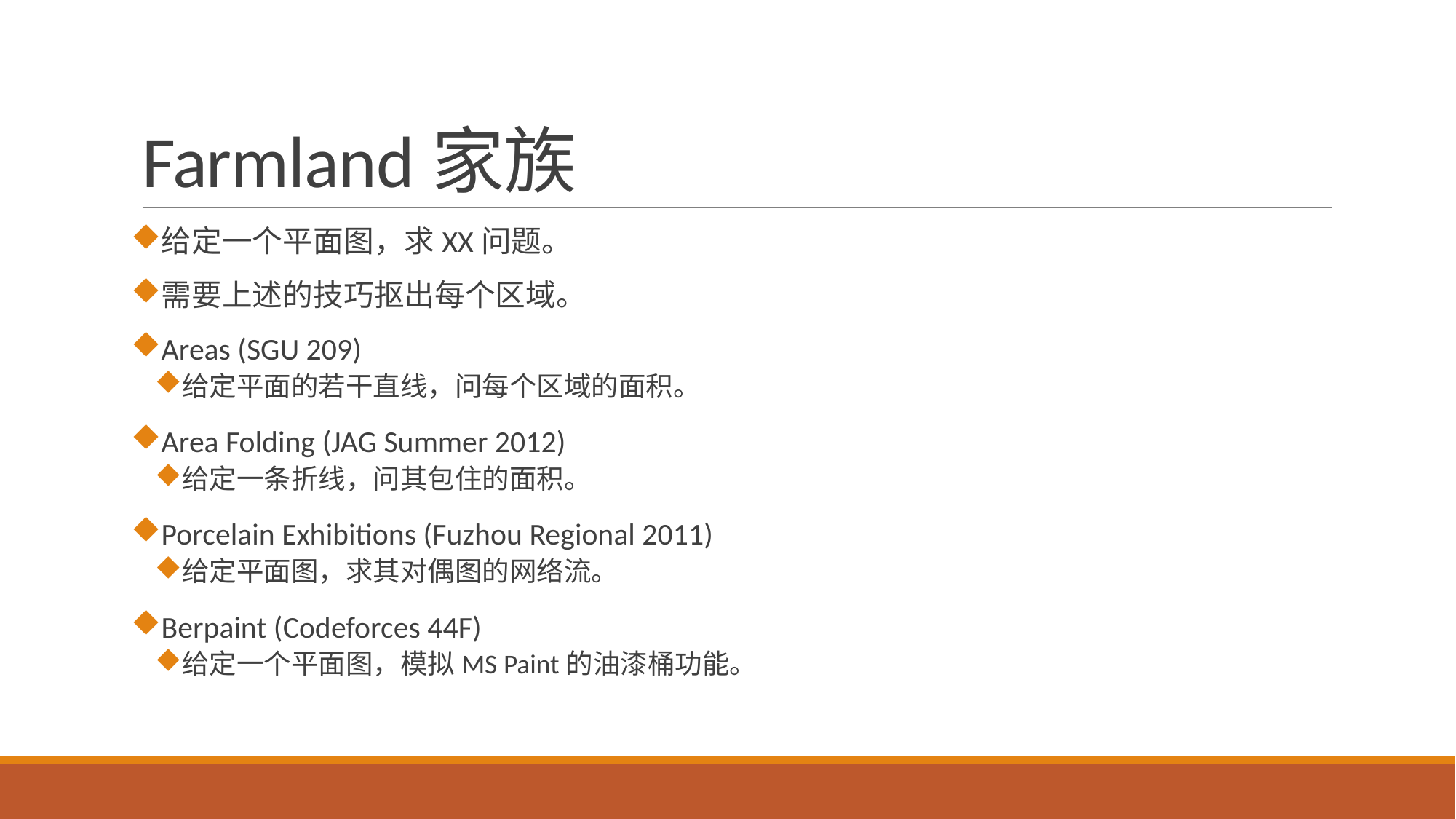

# Farmland家族
给定一个平面图，求XX问题。
需要上述的技巧抠出每个区域。
Areas (SGU 209)
给定平面的若干直线，问每个区域的面积。
Area Folding (JAG Summer 2012)
给定一条折线，问其包住的面积。
Porcelain Exhibitions (Fuzhou Regional 2011)
给定平面图，求其对偶图的网络流。
Berpaint (Codeforces 44F)
给定一个平面图，模拟MS Paint的油漆桶功能。